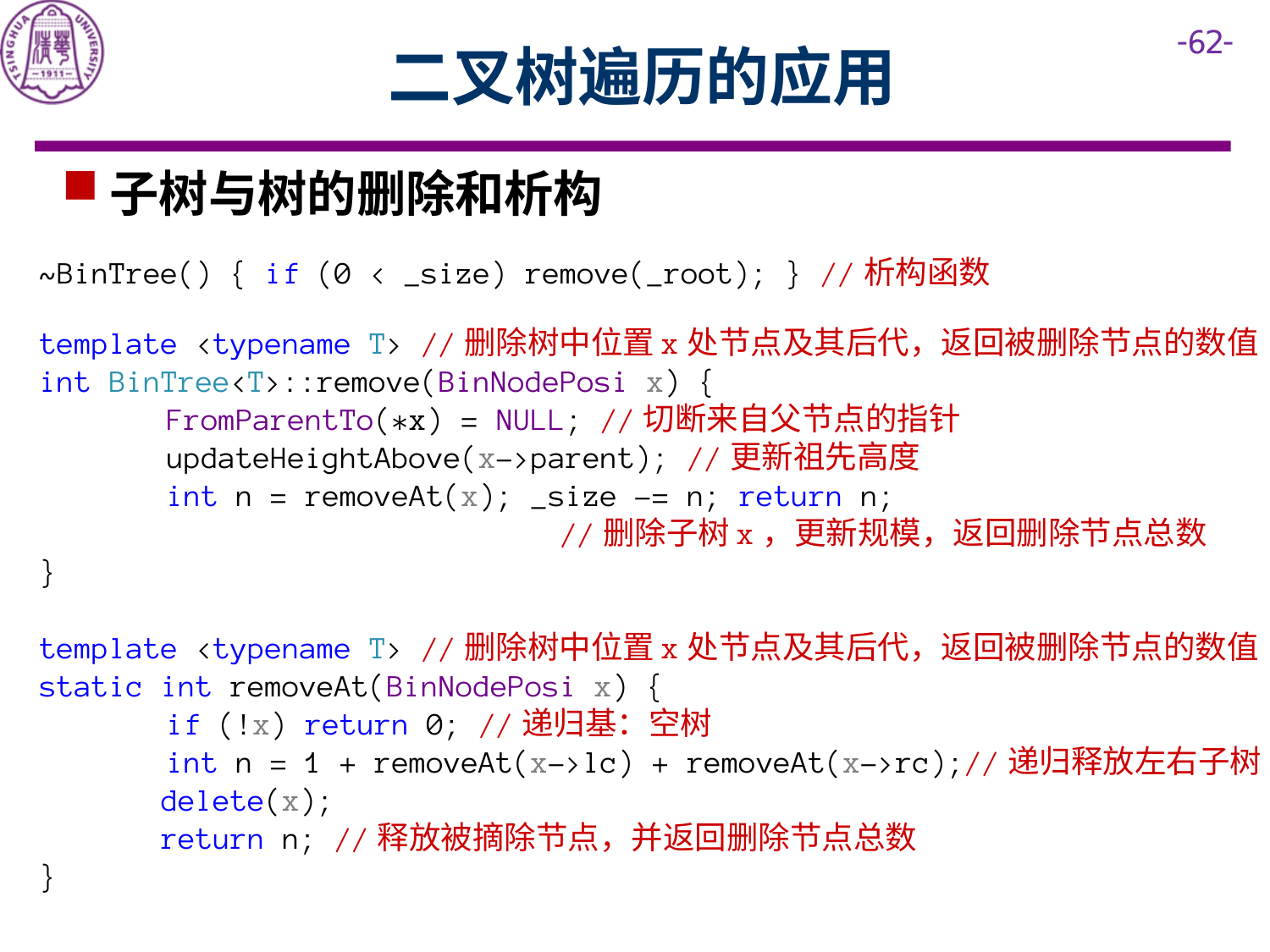

# 二叉树遍历的应用
子树与树的删除和析构
~BinTree() { if (0 < _size) remove(_root); } //析构函数
template <typename T> //删除树中位置x处节点及其后代，返回被删除节点的数值
int BinTree<T>::remove(BinNodePosi x) {
	FromParentTo(*x) = NULL; //切断来自父节点的指针
	updateHeightAbove(x->parent); //更新祖先高度
	int n = removeAt(x); _size -= n; return n;
                              //删除子树x，更新规模，返回删除节点总数
}

template <typename T> //删除树中位置x处节点及其后代，返回被删除节点的数值
static int removeAt(BinNodePosi x) {
	if (!x) return 0; //递归基：空树
	int n = 1 + removeAt(x->lc) + removeAt(x->rc);//递归释放左右子树
       delete(x);
       return n; //释放被摘除节点，并返回删除节点总数
}